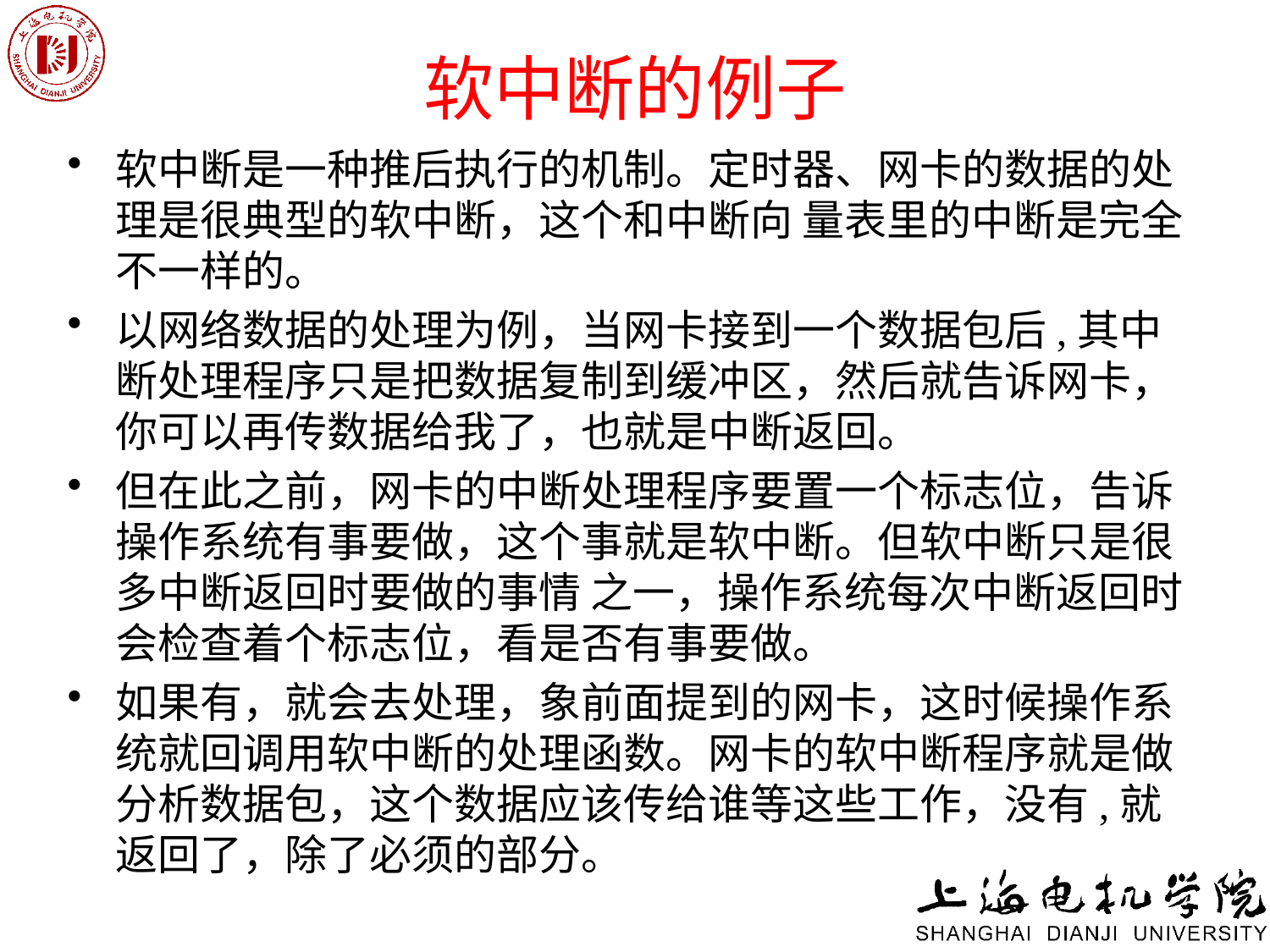

# 软中断的例子
软中断是一种推后执行的机制。定时器、网卡的数据的处理是很典型的软中断，这个和中断向 量表里的中断是完全不一样的。
以网络数据的处理为例，当网卡接到一个数据包后,其中断处理程序只是把数据复制到缓冲区，然后就告诉网卡，你可以再传数据给我了，也就是中断返回。
但在此之前，网卡的中断处理程序要置一个标志位，告诉操作系统有事要做，这个事就是软中断。但软中断只是很多中断返回时要做的事情 之一，操作系统每次中断返回时会检查着个标志位，看是否有事要做。
如果有，就会去处理，象前面提到的网卡，这时候操作系统就回调用软中断的处理函数。网卡的软中断程序就是做分析数据包，这个数据应该传给谁等这些工作，没有,就返回了，除了必须的部分。